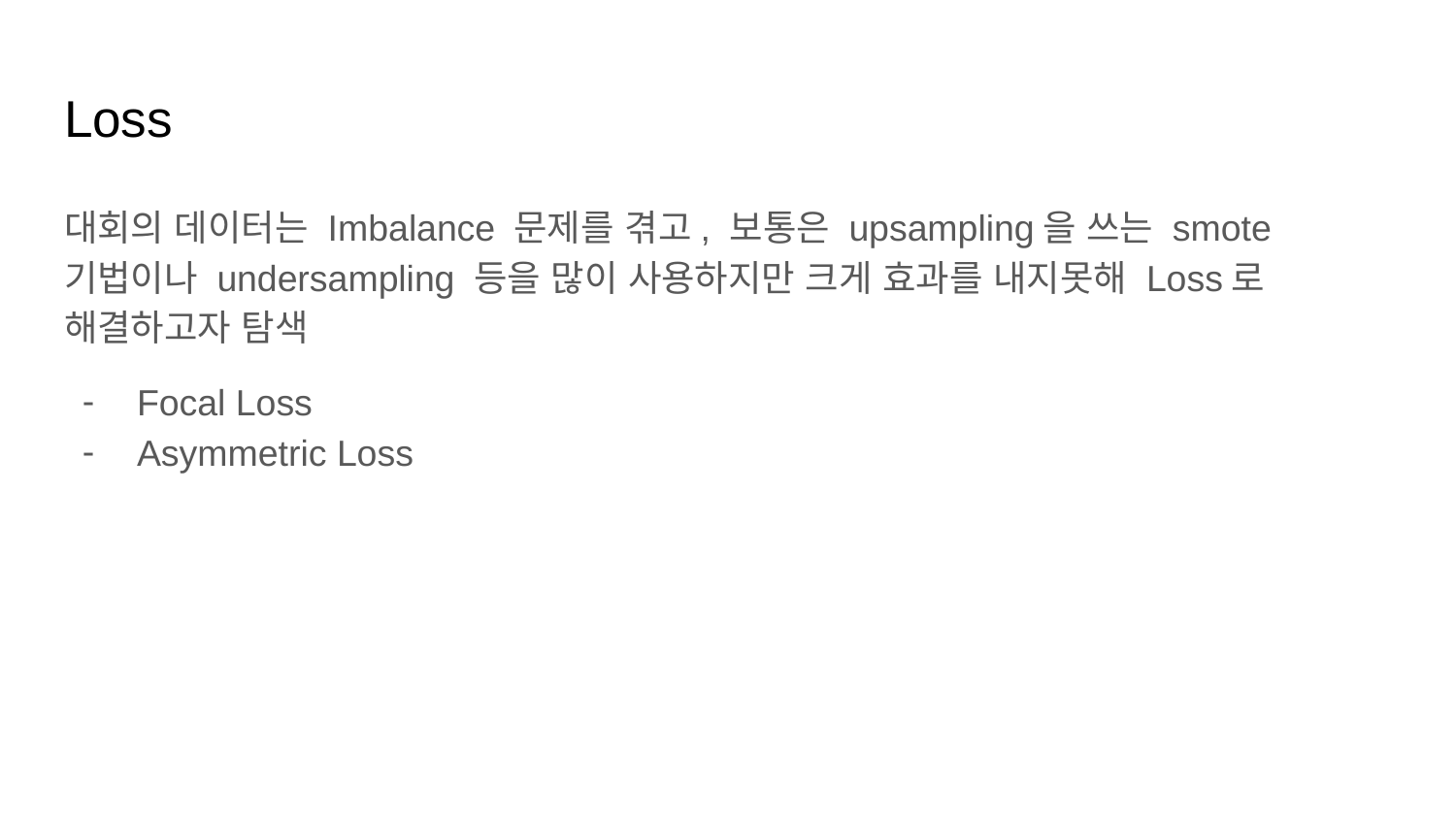

# Loss
대회의 데이터는 Imbalance 문제를 겪고, 보통은 upsampling을 쓰는 smote 기법이나 undersampling 등을 많이 사용하지만 크게 효과를 내지못해 Loss로 해결하고자 탐색
Focal Loss
Asymmetric Loss